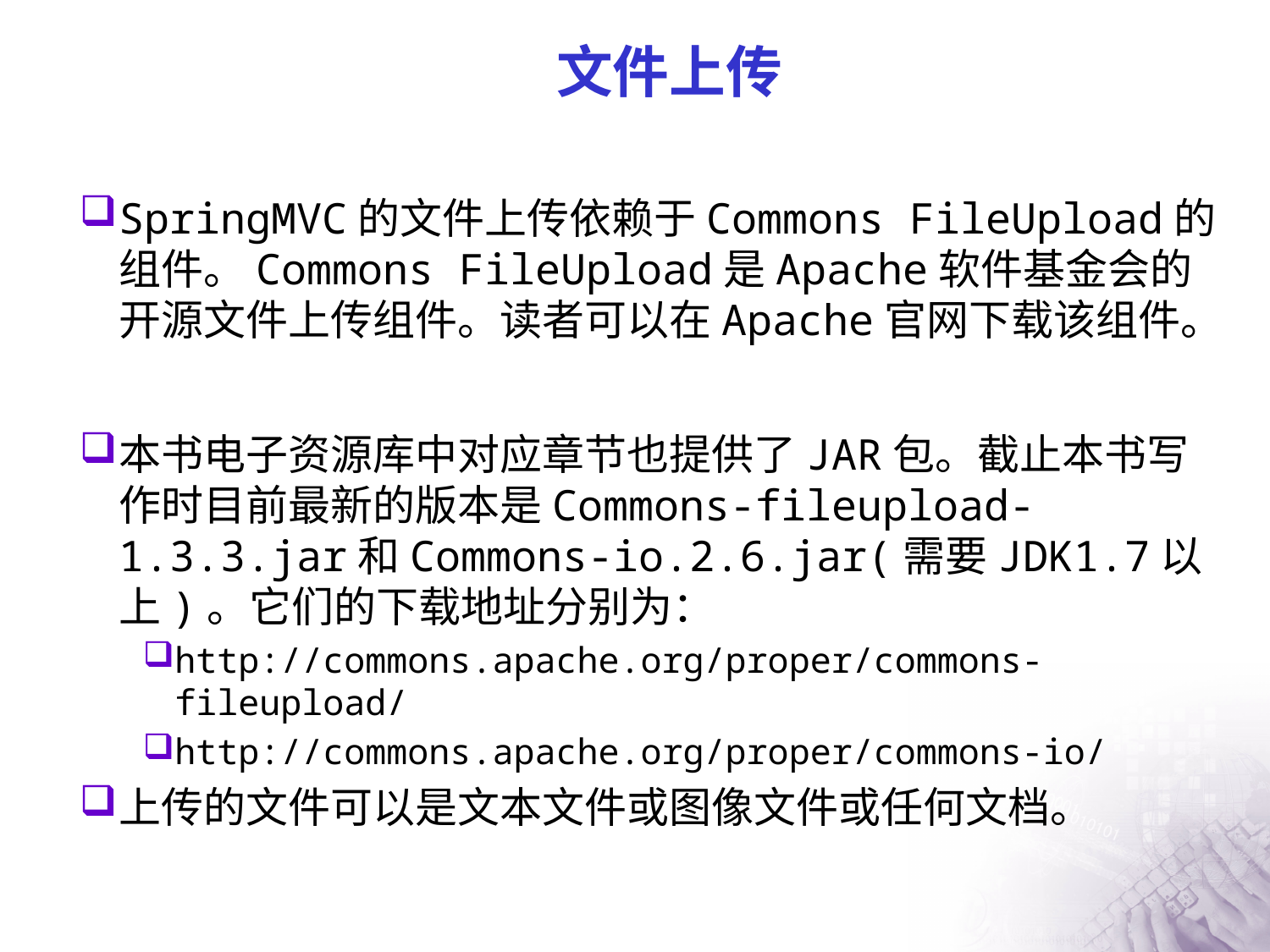

# 文件上传
SpringMVC的文件上传依赖于Commons FileUpload的组件。Commons FileUpload是Apache软件基金会的开源文件上传组件。读者可以在Apache官网下载该组件。

本书电子资源库中对应章节也提供了JAR包。截止本书写作时目前最新的版本是Commons-fileupload-1.3.3.jar和Commons-io.2.6.jar(需要JDK1.7以上)。它们的下载地址分别为：
http://commons.apache.org/proper/commons-fileupload/
http://commons.apache.org/proper/commons-io/
上传的文件可以是文本文件或图像文件或任何文档。